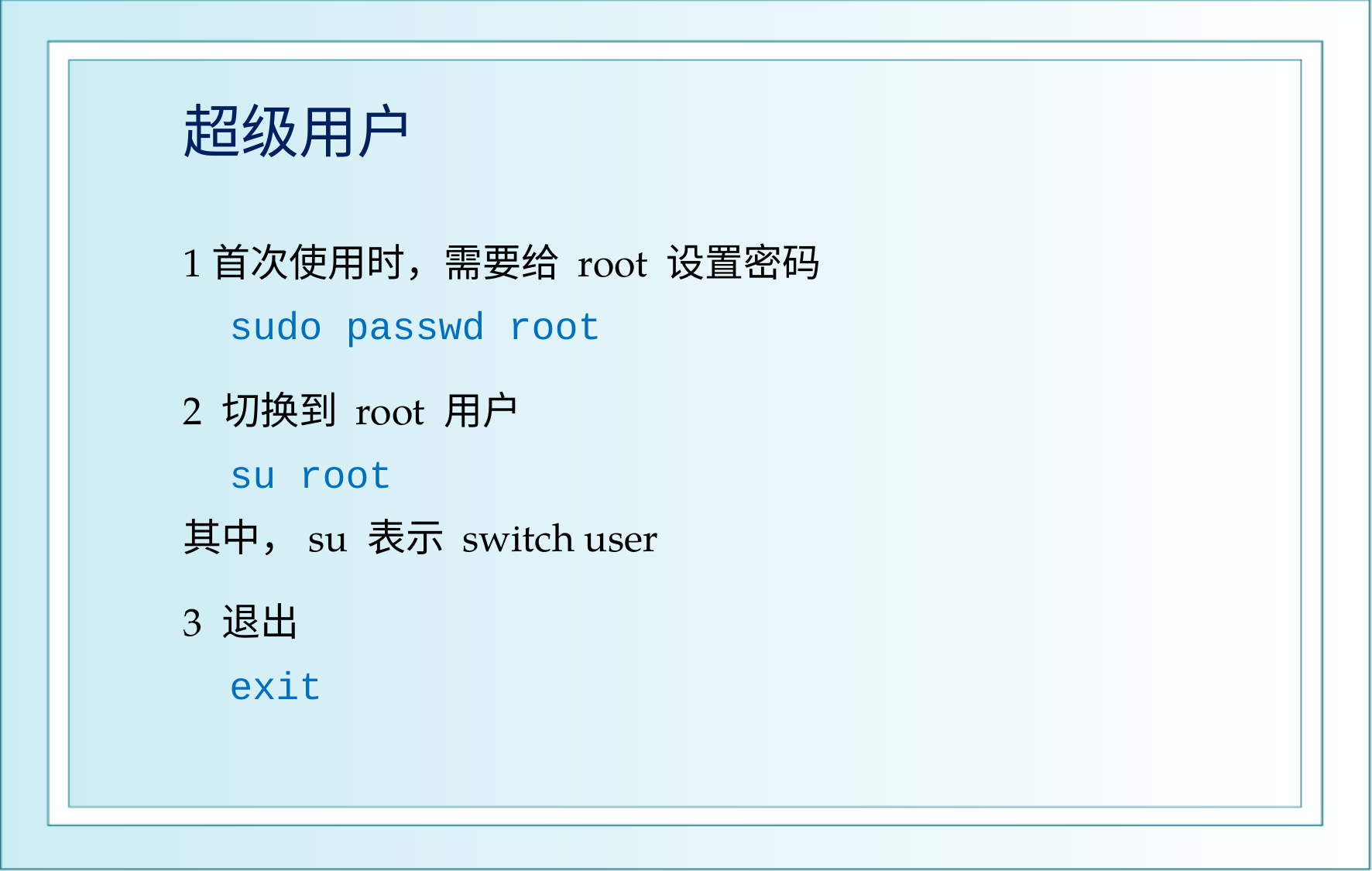

# 超级用户
1首次使用时，需要给 root 设置密码
  sudo passwd root
2 切换到 root 用户
  su root
其中，su 表示 switch user
3 退出
  exit